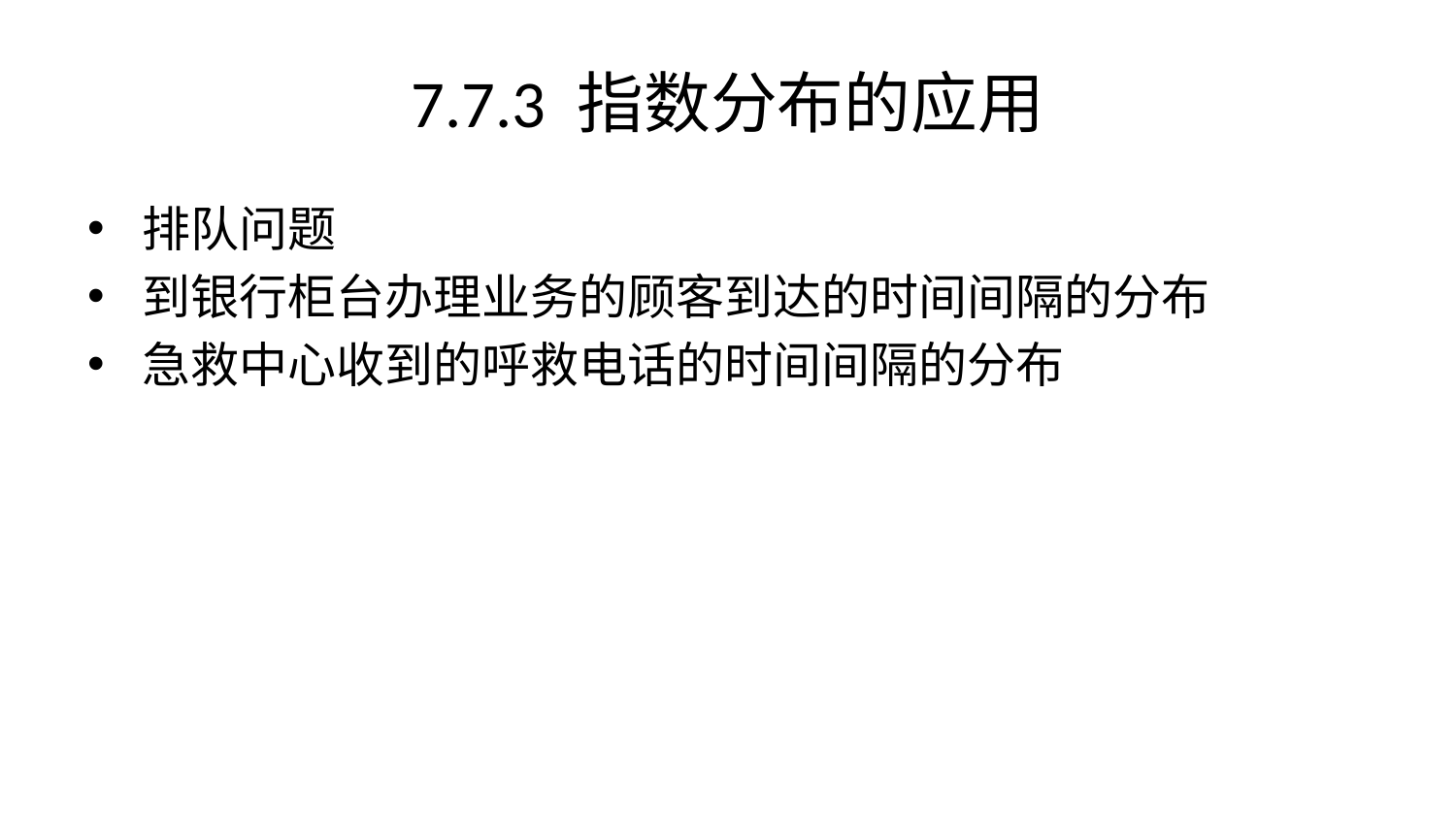

# 7.7.3 指数分布的应用
排队问题
到银行柜台办理业务的顾客到达的时间间隔的分布
急救中心收到的呼救电话的时间间隔的分布